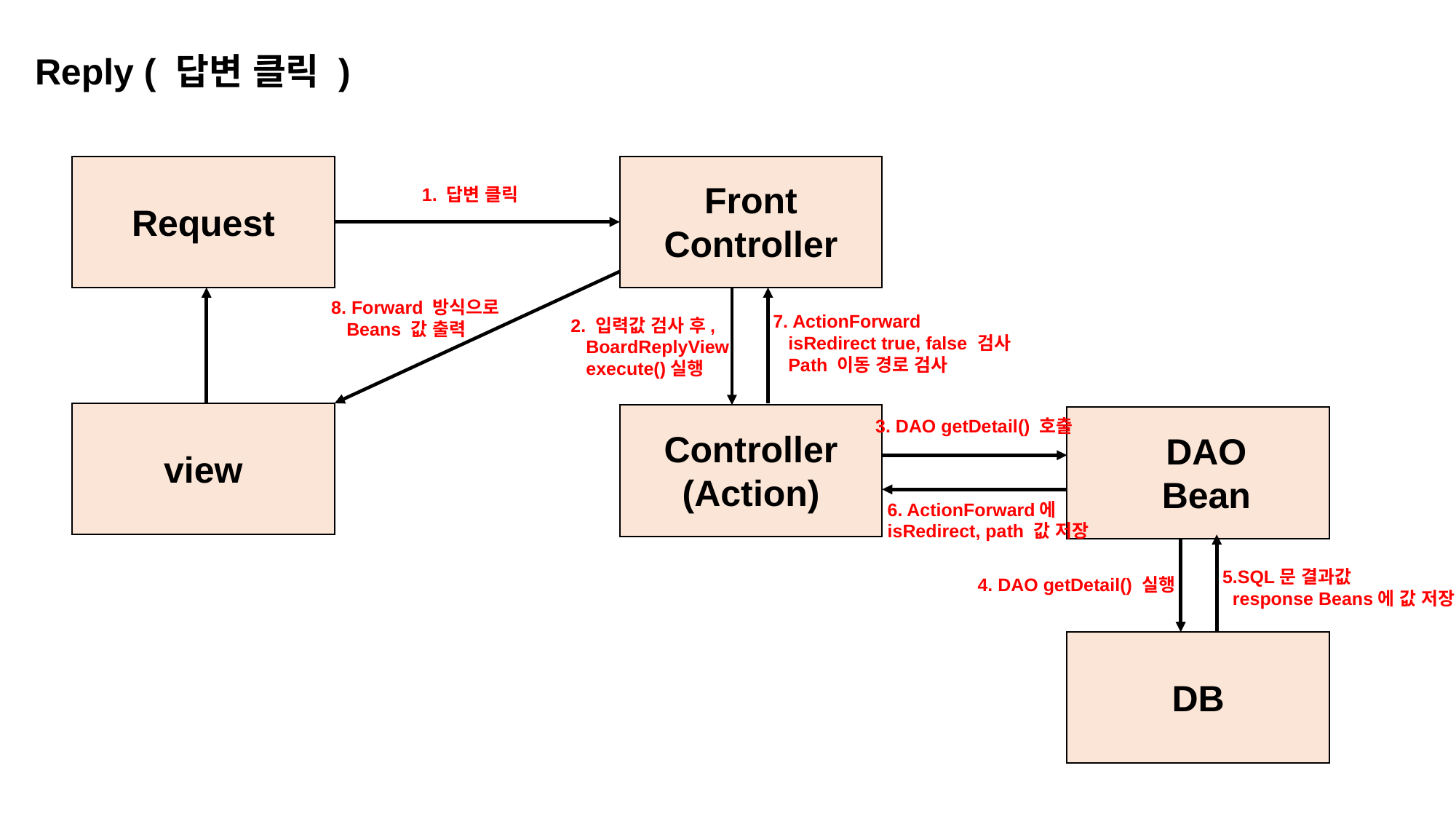

Reply ( 답변 클릭 )

Front
Controller
1. 답변 클릭
Request
8. Forward 방식으로
   Beans 값 출력
7. ActionForward
   isRedirect true, false 검사
   Path 이동 경로 검사
2. 입력값 검사 후,
   BoardReplyView
   execute()실행

3. DAO getDetail() 호출
Controller
(Action)
DAO
Bean
view
6. ActionForward에
isRedirect, path 값 저장
5.SQL문 결과값
  response Beans에 값 저장
4. DAO getDetail() 실행

DB